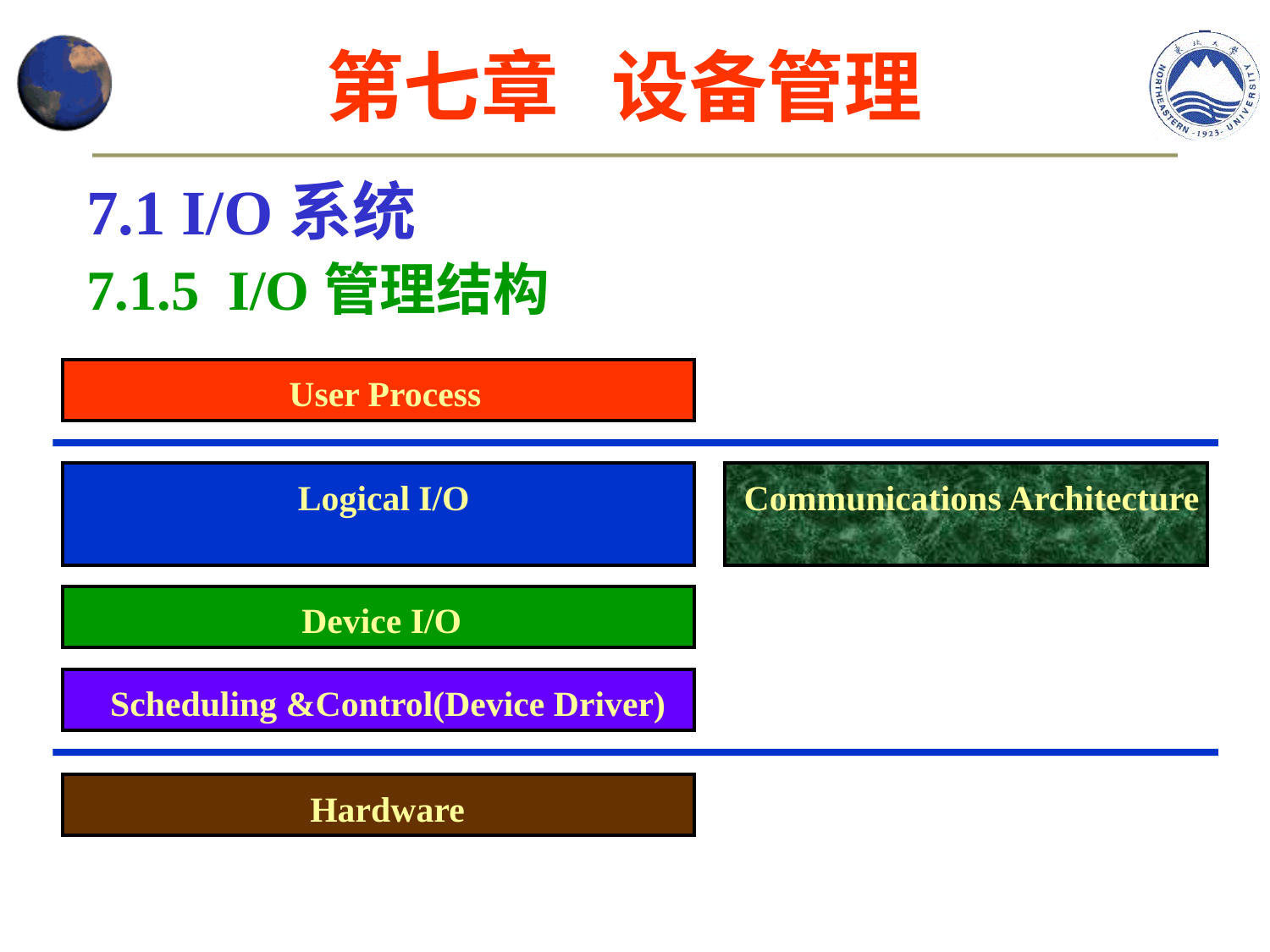

第七章   设备管理
7.1 I/O系统
7.1.5  I/O管理结构

User Process

Logical I/O
Communications Architecture

Device I/O

Scheduling &
Control(Device Driver)

Hardware